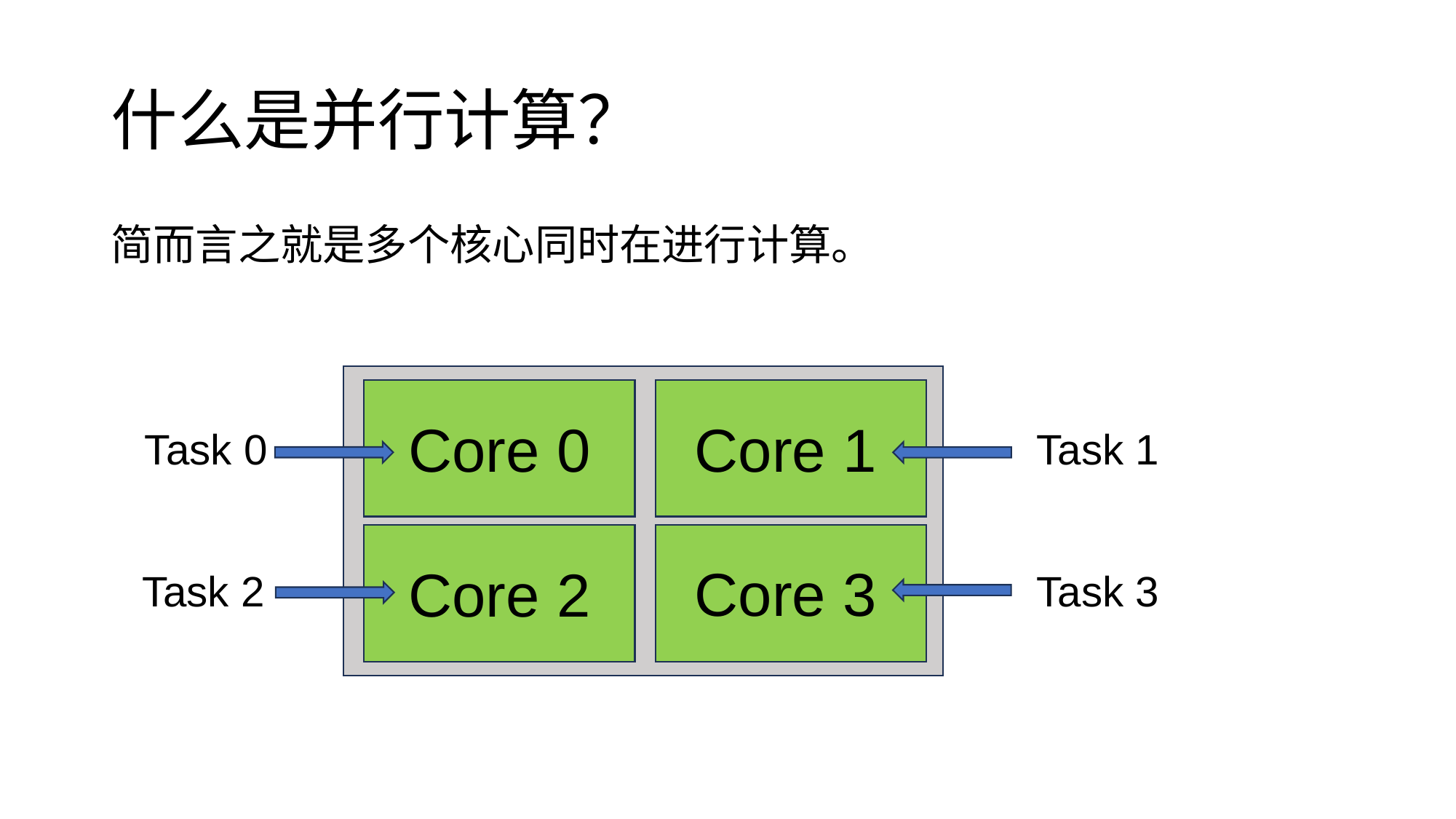

# 什么是并行计算？
简而言之就是多个核心同时在进行计算。

Core 0
Core 1

Core 3
Core 2
Task 1
Task 0

Task 2
Task 3